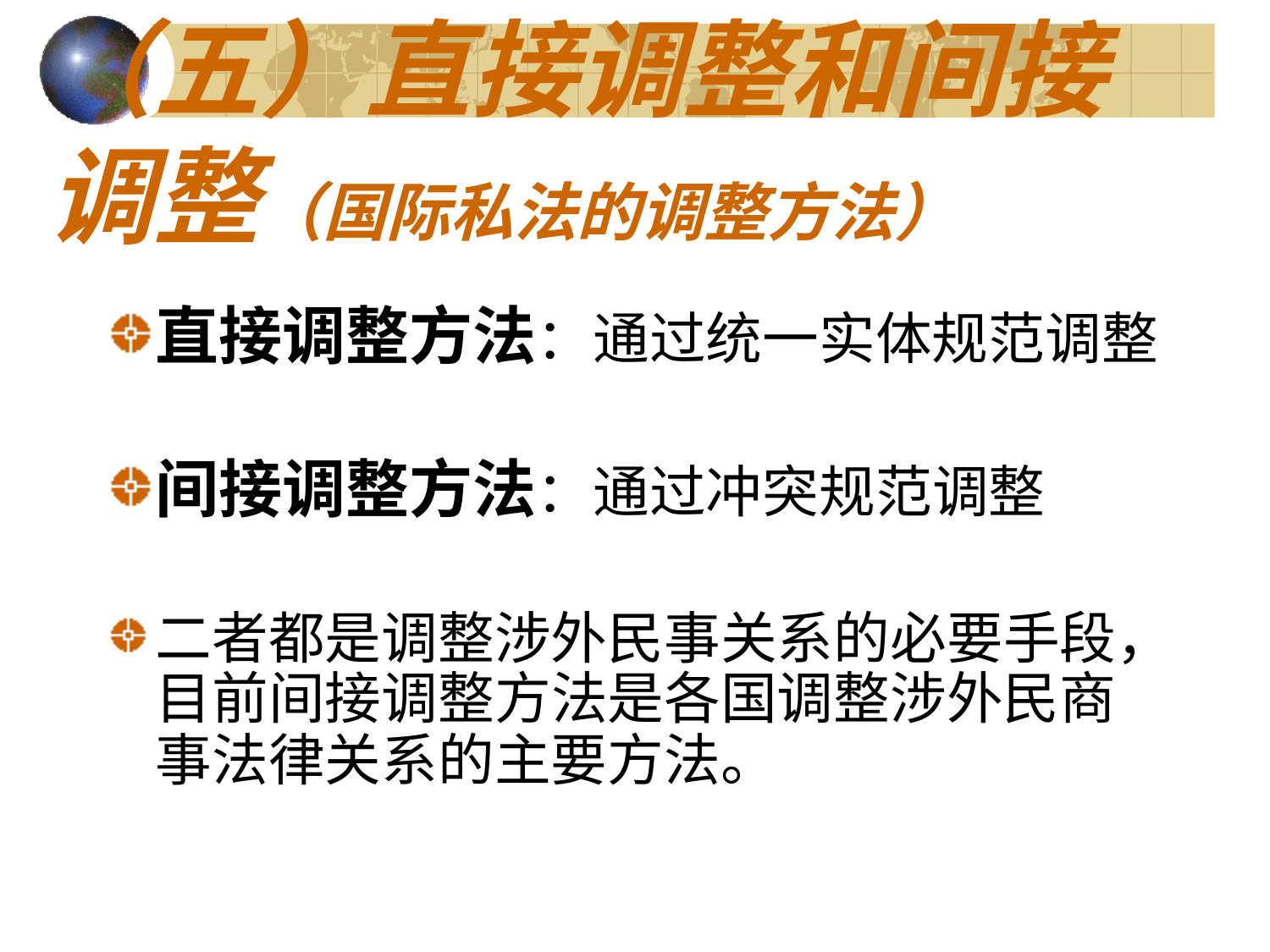

# （五）直接调整和间接调整（国际私法的调整方法）
直接调整方法：通过统一实体规范调整

间接调整方法：通过冲突规范调整

二者都是调整涉外民事关系的必要手段，目前间接调整方法是各国调整涉外民商事法律关系的主要方法。